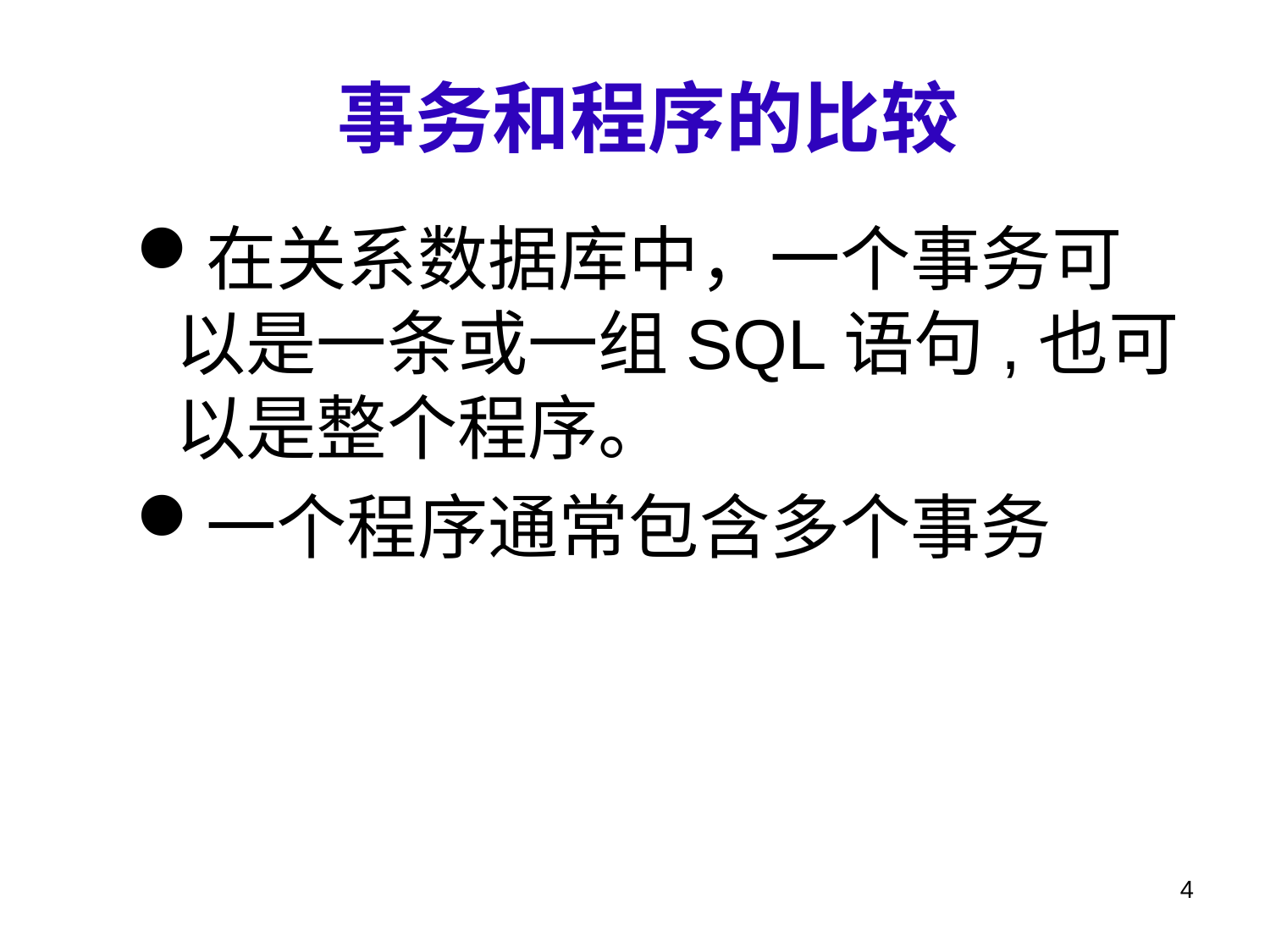

# 事务和程序的比较
在关系数据库中，一个事务可以是一条或一组SQL语句,也可以是整个程序。
一个程序通常包含多个事务

4